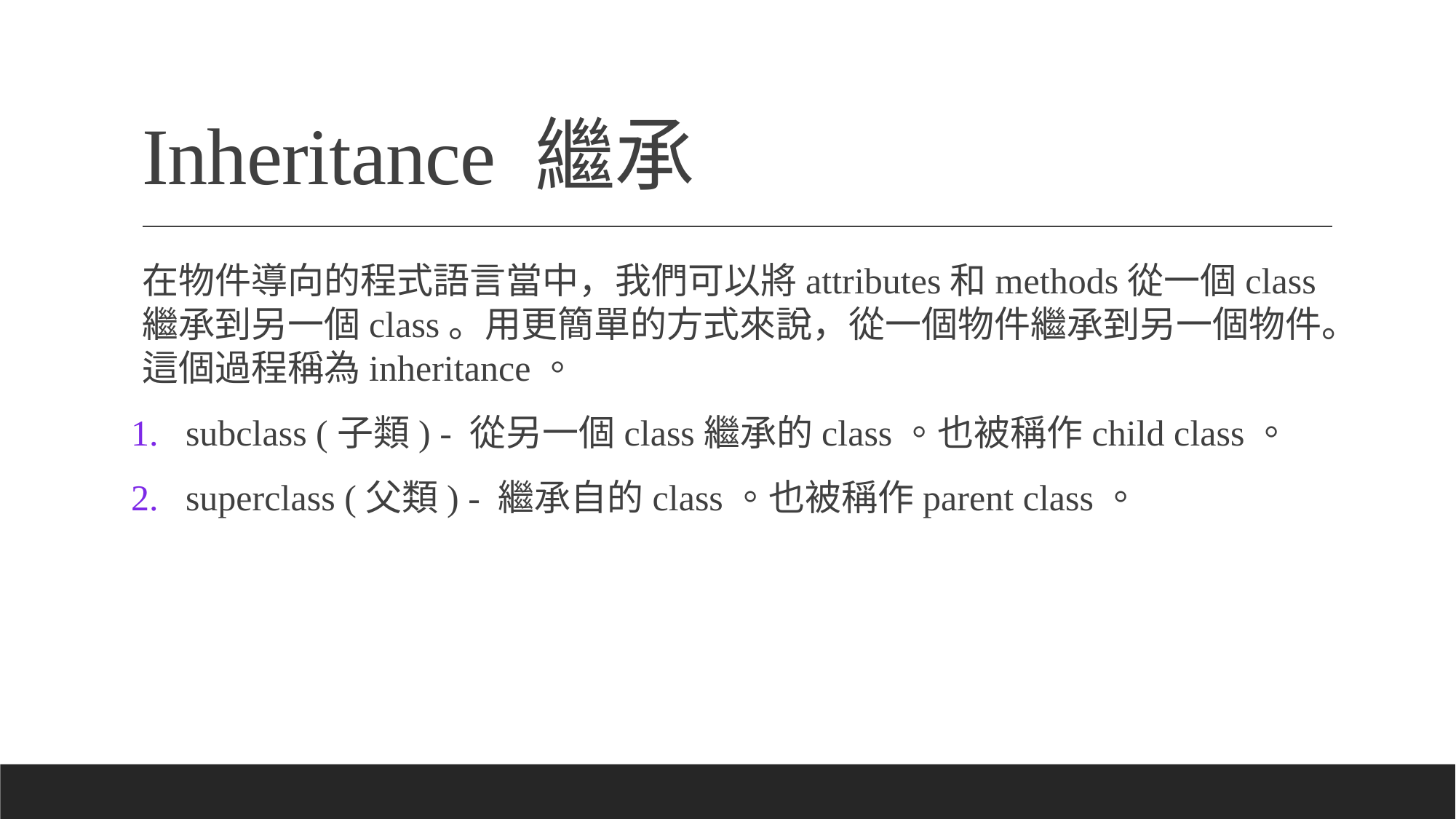

# Inheritance 繼承
在物件導向的程式語言當中，我們可以將attributes和methods從一個class繼承到另一個class。用更簡單的方式來說，從一個物件繼承到另一個物件。這個過程稱為inheritance。
subclass (子類) - 從另一個class繼承的class。也被稱作child class。
superclass (父類) - 繼承自的class。也被稱作parent class。